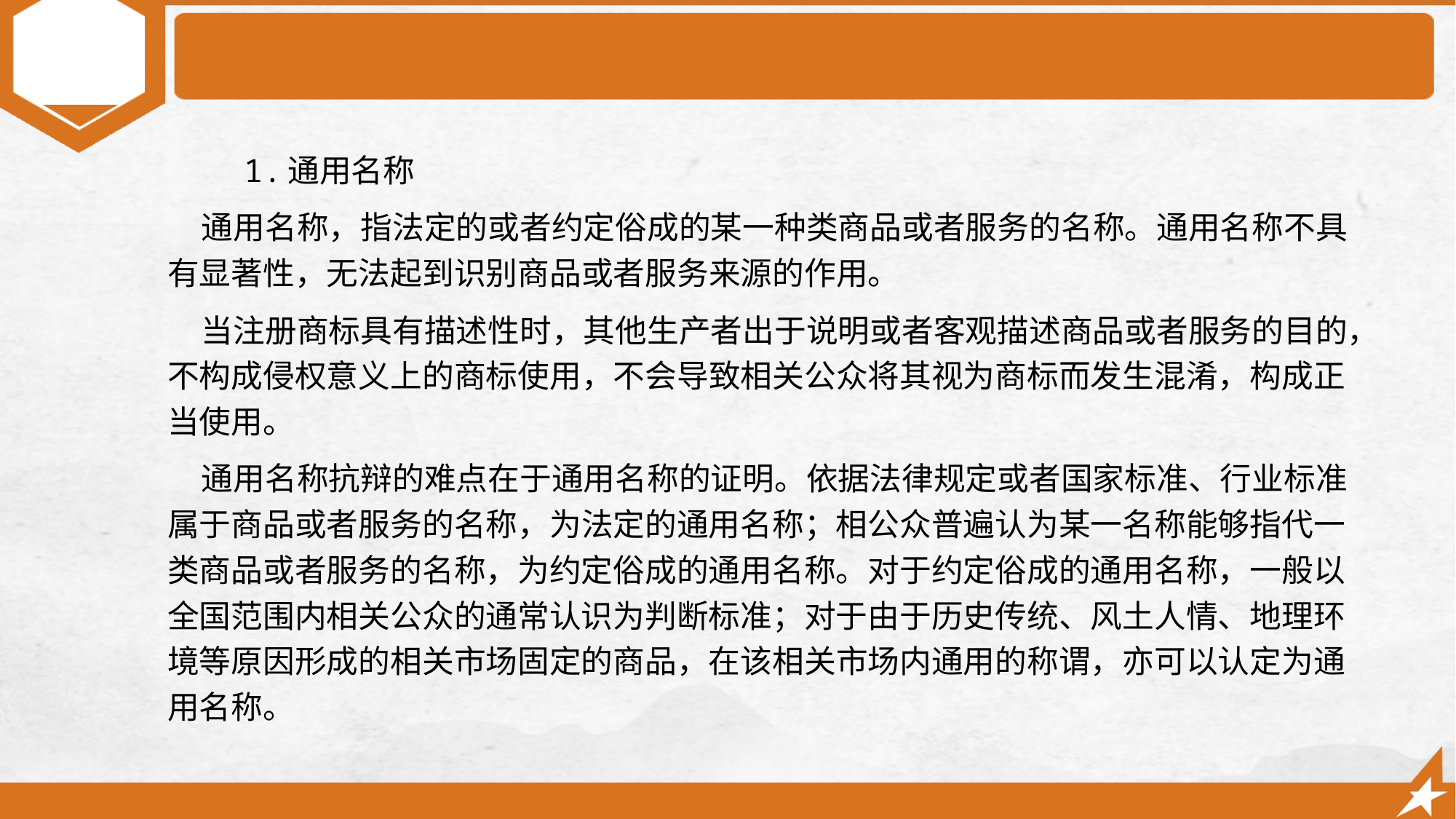

1.通用名称
    通用名称，指法定的或者约定俗成的某一种类商品或者服务的名称。通用名称不具有显著性，无法起到识别商品或者服务来源的作用。
    当注册商标具有描述性时，其他生产者出于说明或者客观描述商品或者服务的目的，不构成侵权意义上的商标使用，不会导致相关公众将其视为商标而发生混淆，构成正当使用。
    通用名称抗辩的难点在于通用名称的证明。依据法律规定或者国家标准、行业标准属于商品或者服务的名称，为法定的通用名称；相公众普遍认为某一名称能够指代一类商品或者服务的名称，为约定俗成的通用名称。对于约定俗成的通用名称，一般以全国范围内相关公众的通常认识为判断标准；对于由于历史传统、风土人情、地理环境等原因形成的相关市场固定的商品，在该相关市场内通用的称谓，亦可以认定为通用名称。